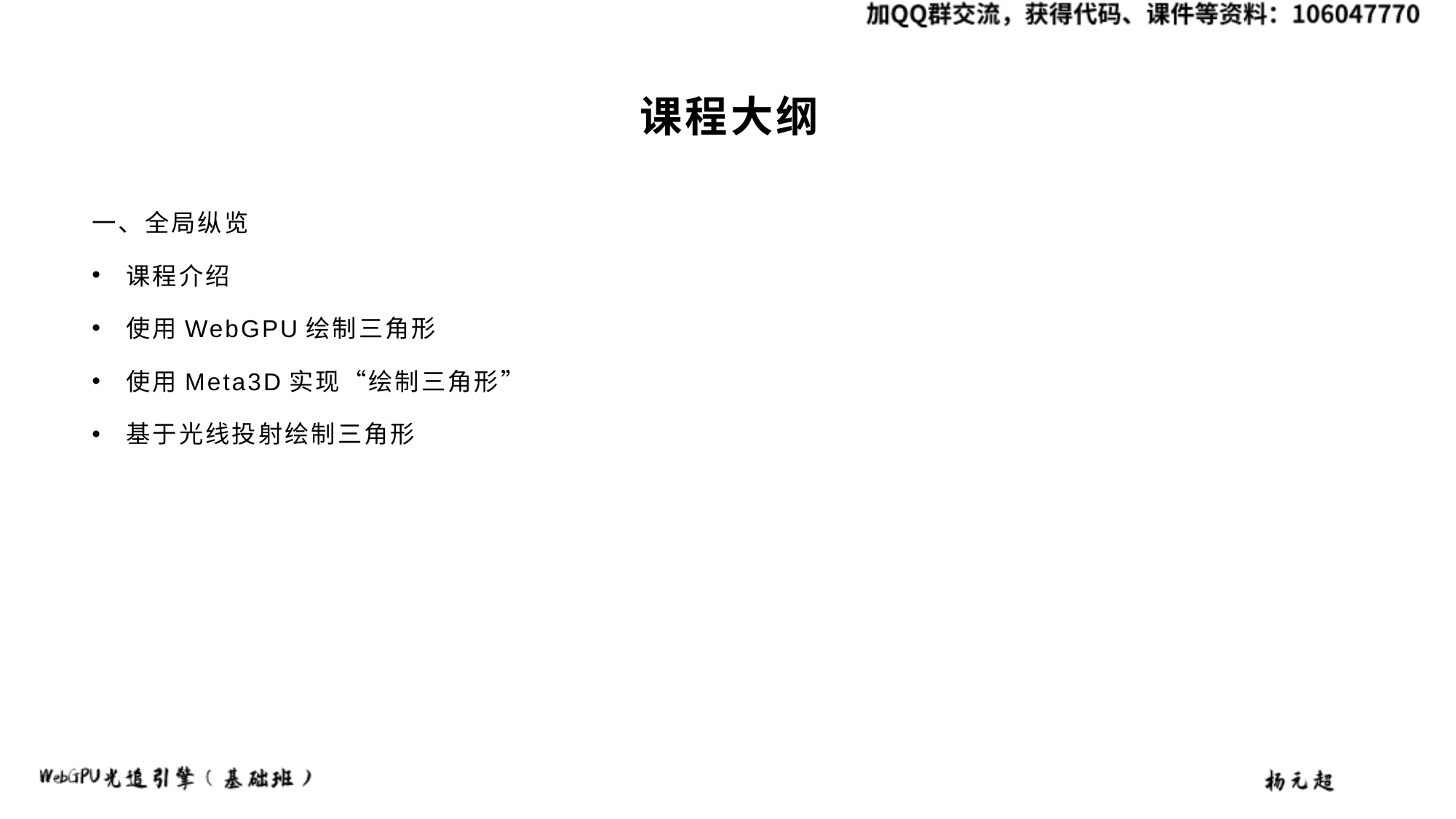

# 课程大纲
一、全局纵览
课程介绍
使用WebGPU绘制三角形
使用Meta3D实现“绘制三角形”
基于光线投射绘制三角形